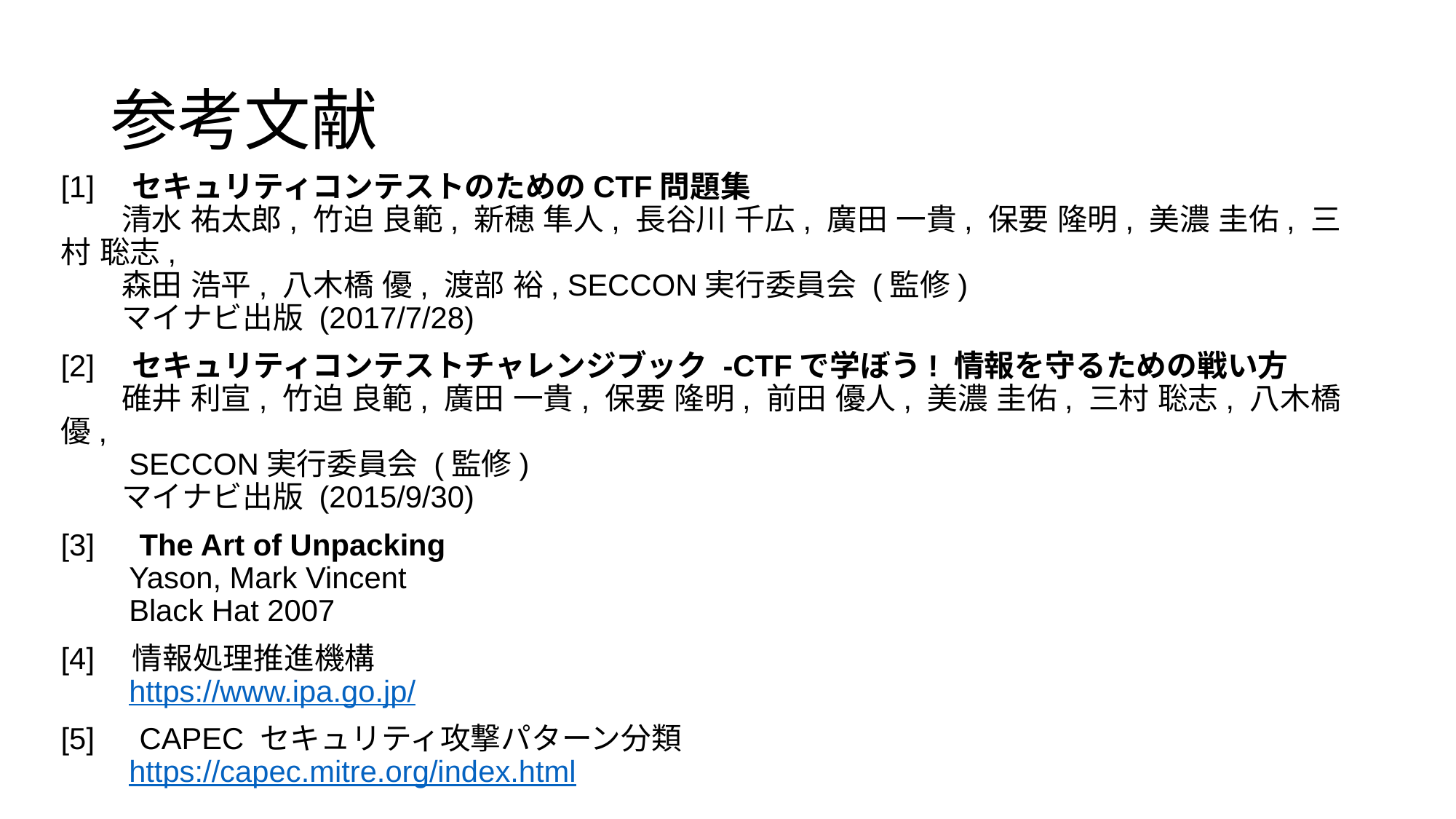

# 参考文献
[1]　セキュリティコンテストのためのCTF問題集
　　清水 祐太郎, 竹迫 良範, 新穂 隼人, 長谷川 千広, 廣田 一貴, 保要 隆明, 美濃 圭佑, 三村 聡志,
　　森田 浩平, 八木橋 優, 渡部 裕, SECCON実行委員会 (監修)
　　マイナビ出版 (2017/7/28)
[2]　セキュリティコンテストチャレンジブック -CTFで学ぼう! 情報を守るための戦い方
　　碓井 利宣, 竹迫 良範, 廣田 一貴, 保要 隆明, 前田 優人, 美濃 圭佑, 三村 聡志, 八木橋 優,
　　SECCON実行委員会 (監修)
　　マイナビ出版 (2015/9/30)
[3]　The Art of Unpacking
　　Yason, Mark Vincent
　　Black Hat 2007
[4]　情報処理推進機構
　　https://www.ipa.go.jp/
[5]　CAPEC セキュリティ攻撃パターン分類
　　https://capec.mitre.org/index.html